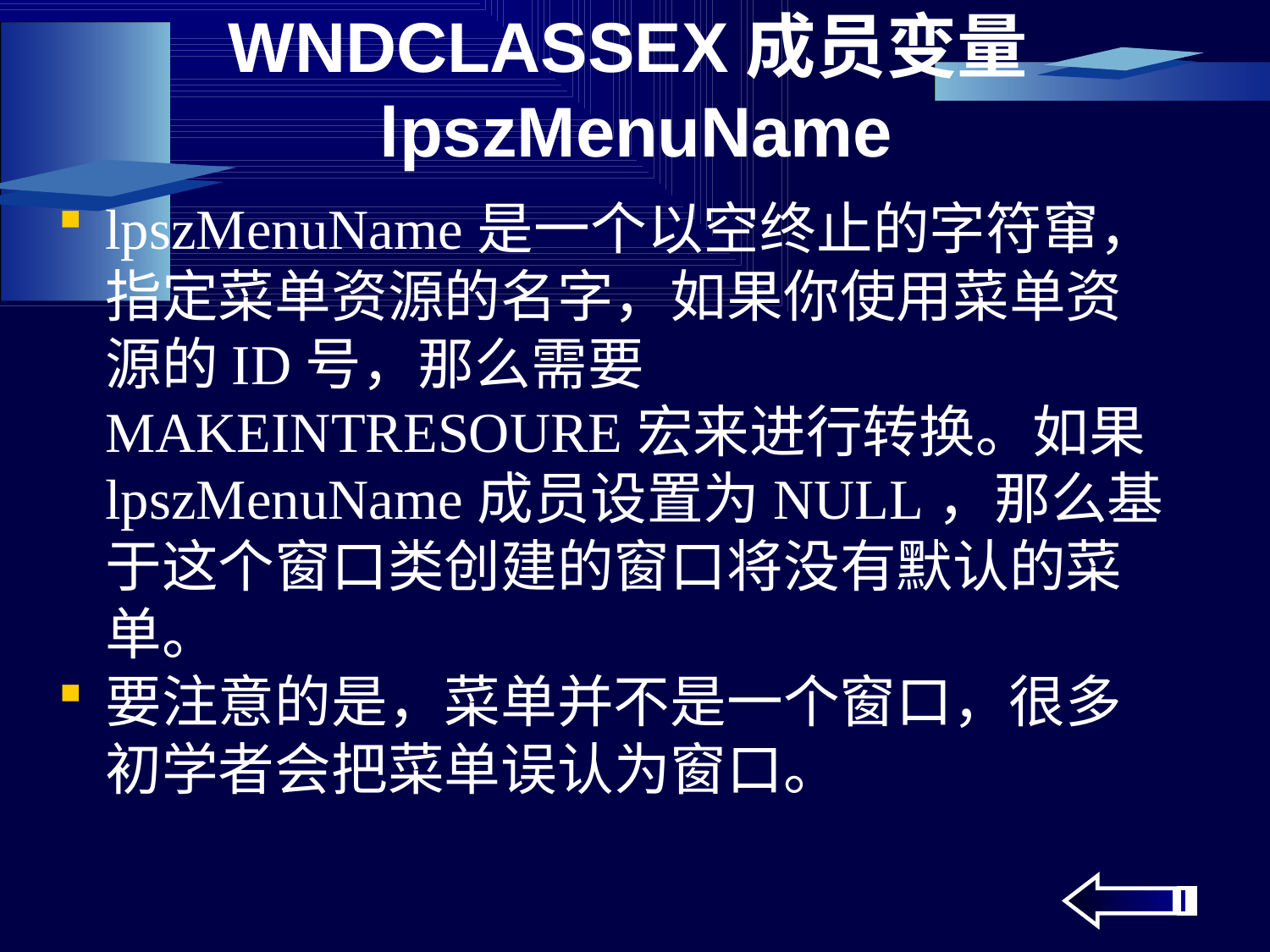

# WNDCLASSEX成员变量lpszMenuName
lpszMenuName是一个以空终止的字符窜，指定菜单资源的名字，如果你使用菜单资源的ID号，那么需要MAKEINTRESOURE宏来进行转换。如果lpszMenuName成员设置为NULL，那么基于这个窗口类创建的窗口将没有默认的菜单。
要注意的是，菜单并不是一个窗口，很多初学者会把菜单误认为窗口。